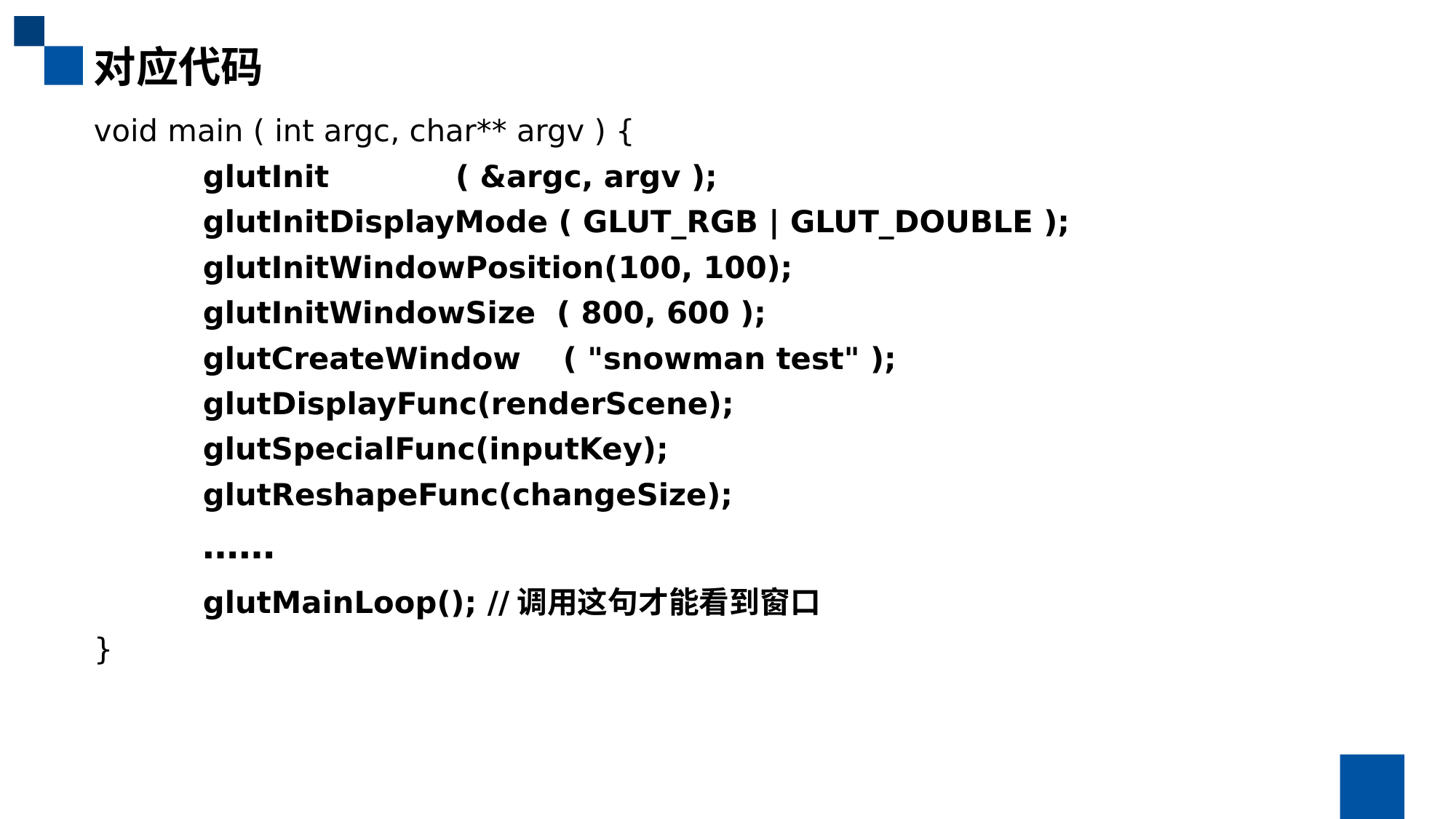

对应代码
void main ( int argc, char** argv ) {
	glutInit            ( &argc, argv );
	glutInitDisplayMode ( GLUT_RGB | GLUT_DOUBLE );
	glutInitWindowPosition(100, 100);
	glutInitWindowSize  ( 800, 600 );
	glutCreateWindow    ( "snowman test" );
	glutDisplayFunc(renderScene);
	glutSpecialFunc(inputKey);
    	glutReshapeFunc(changeSize);
	……
	glutMainLoop(); //调用这句才能看到窗口
}

17